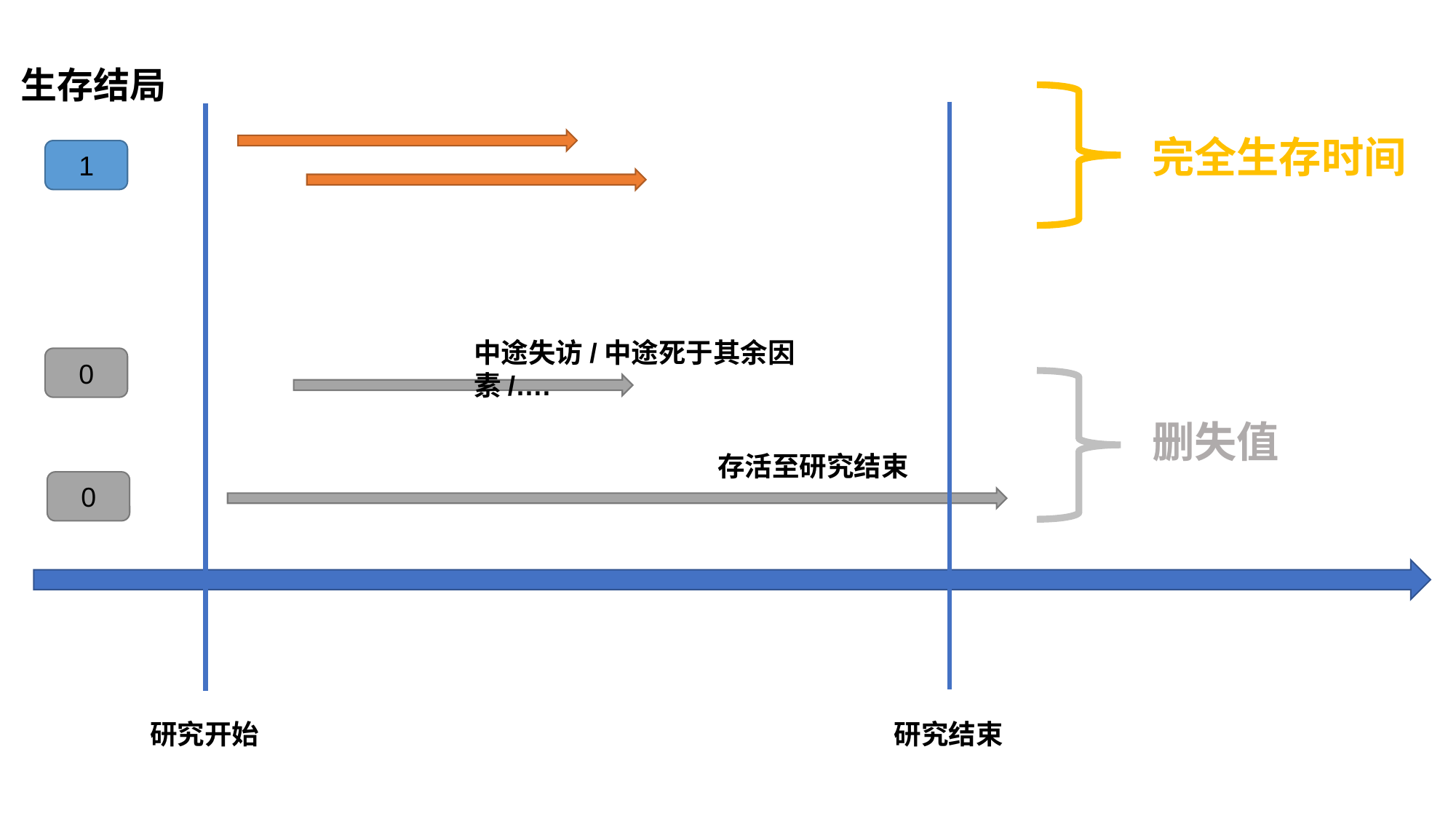

生存结局

完全生存时间

1

中途失访/中途死于其余因素/….
0

删失值
存活至研究结束
0

研究开始
研究结束